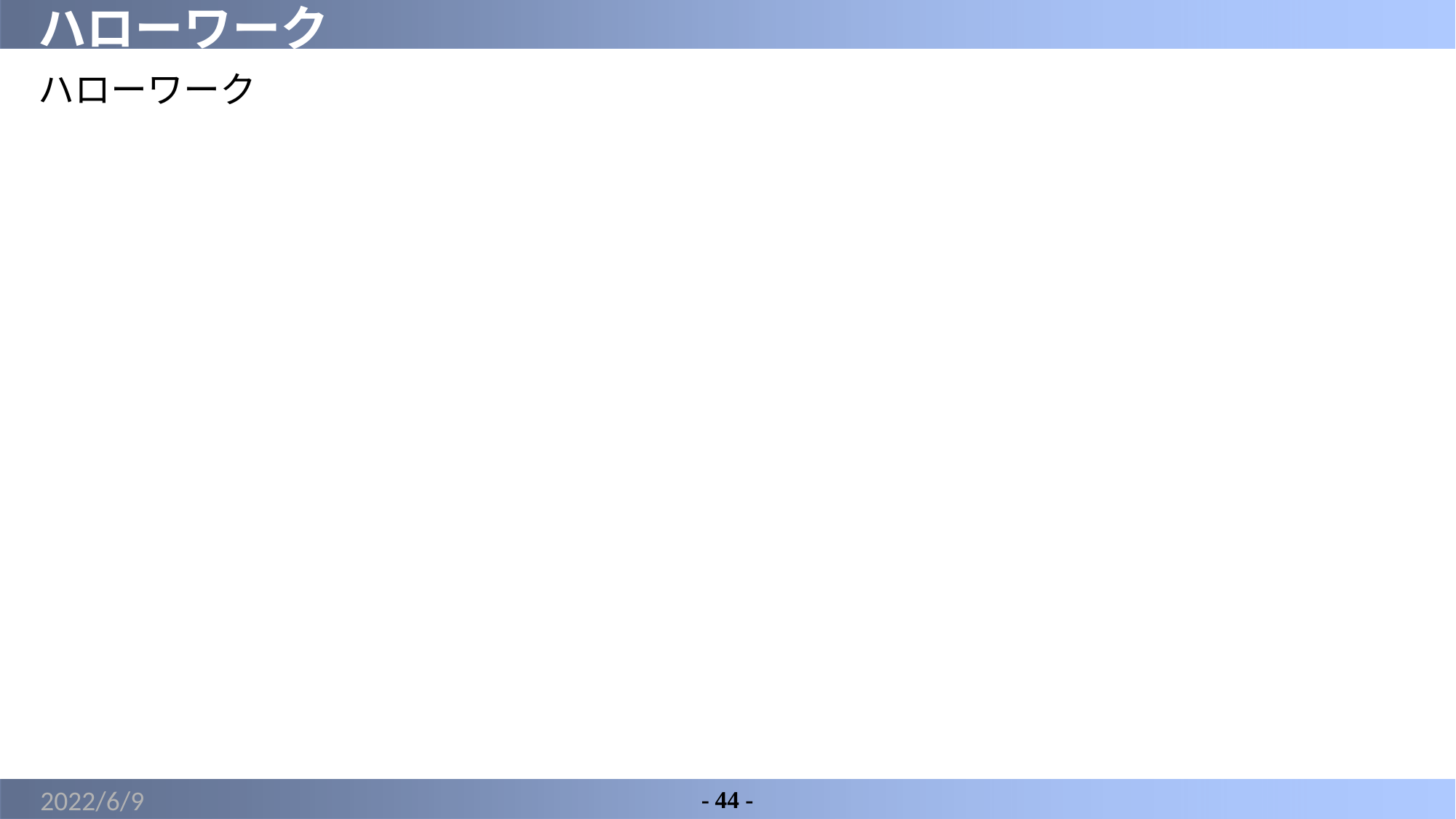

# ハローワーク
ハローワーク
2022/6/9
- 44 -